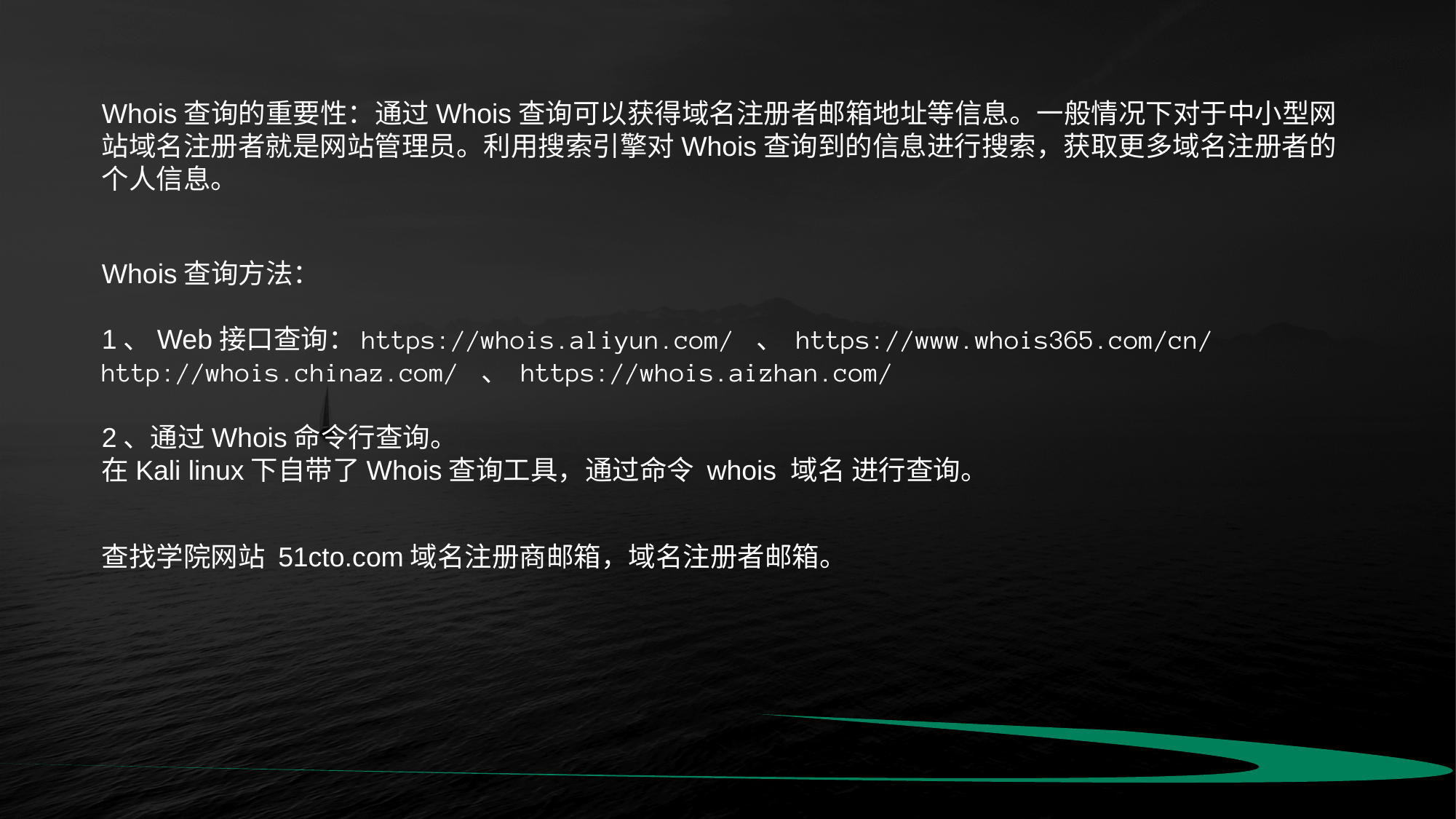

Whois查询的重要性：通过Whois查询可以获得域名注册者邮箱地址等信息。一般情况下对于中小型网站域名注册者就是网站管理员。利用搜索引擎对Whois查询到的信息进行搜索，获取更多域名注册者的个人信息。
Whois查询方法：

1、Web接口查询：https://whois.aliyun.com/ 、 https://www.whois365.com/cn/
http://whois.chinaz.com/ 、 https://whois.aizhan.com/

2、通过Whois命令行查询。
在Kali linux下自带了Whois查询工具，通过命令 whois 域名 进行查询。
查找学院网站 51cto.com域名注册商邮箱，域名注册者邮箱。